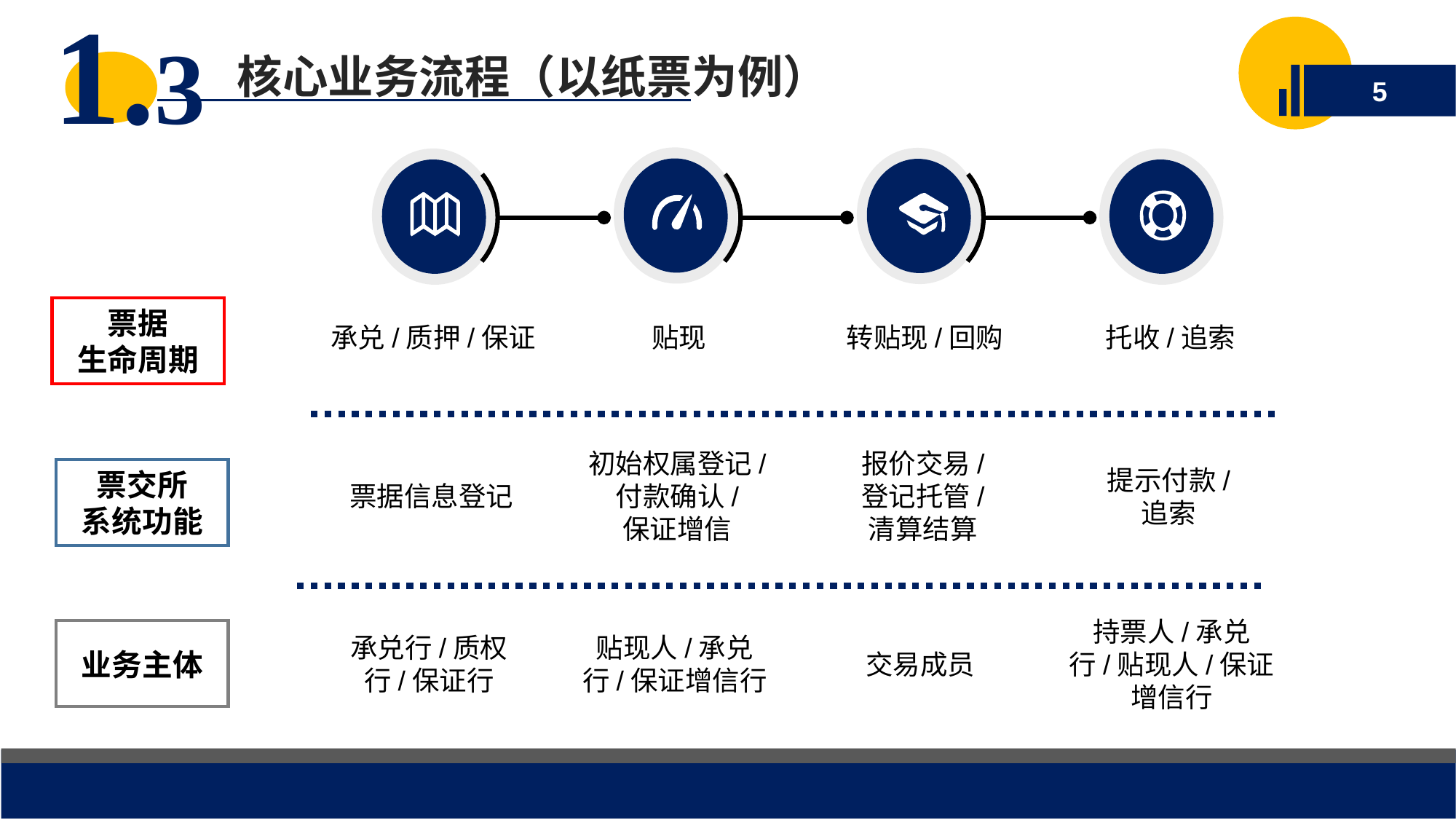

核心业务流程（以纸票为例）

1.3

5

承兑/质押/保证
贴现
转贴现/回购
托收/追索
票据
生命周期
票据信息登记
初始权属登记/
付款确认/
保证增信
报价交易/
登记托管/
清算结算
提示付款/
追索
票交所
系统功能
承兑行/质权行/保证行
贴现人/承兑行/保证增信行
交易成员
持票人/承兑行/贴现人/保证增信行
业务主体